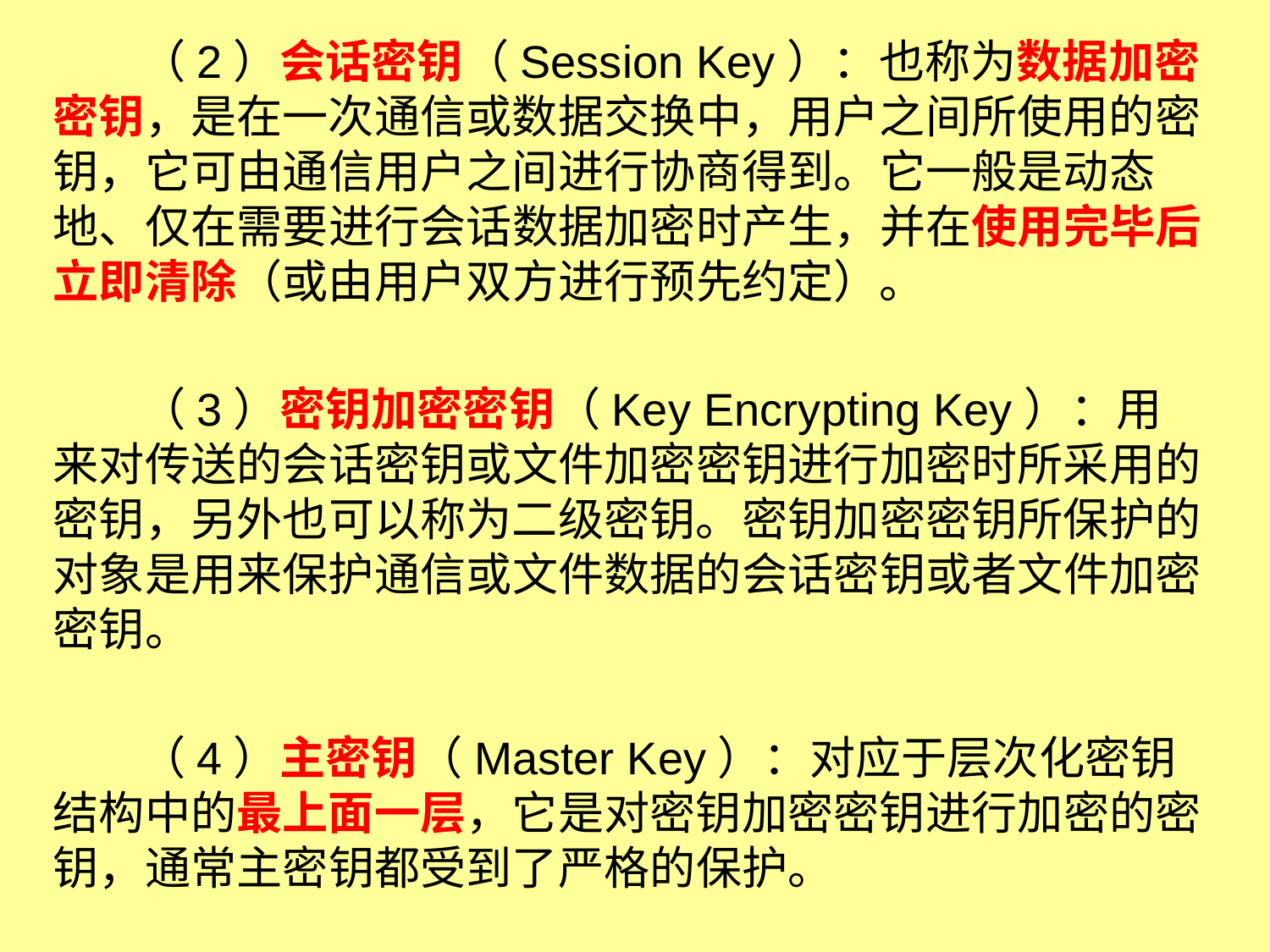

（2）会话密钥（Session Key）：也称为数据加密密钥，是在一次通信或数据交换中，用户之间所使用的密钥，它可由通信用户之间进行协商得到。它一般是动态地、仅在需要进行会话数据加密时产生，并在使用完毕后立即清除（或由用户双方进行预先约定）。

（3）密钥加密密钥（Key Encrypting Key）：用来对传送的会话密钥或文件加密密钥进行加密时所采用的密钥，另外也可以称为二级密钥。密钥加密密钥所保护的对象是用来保护通信或文件数据的会话密钥或者文件加密密钥。

（4）主密钥（Master Key）：对应于层次化密钥结构中的最上面一层，它是对密钥加密密钥进行加密的密钥，通常主密钥都受到了严格的保护。